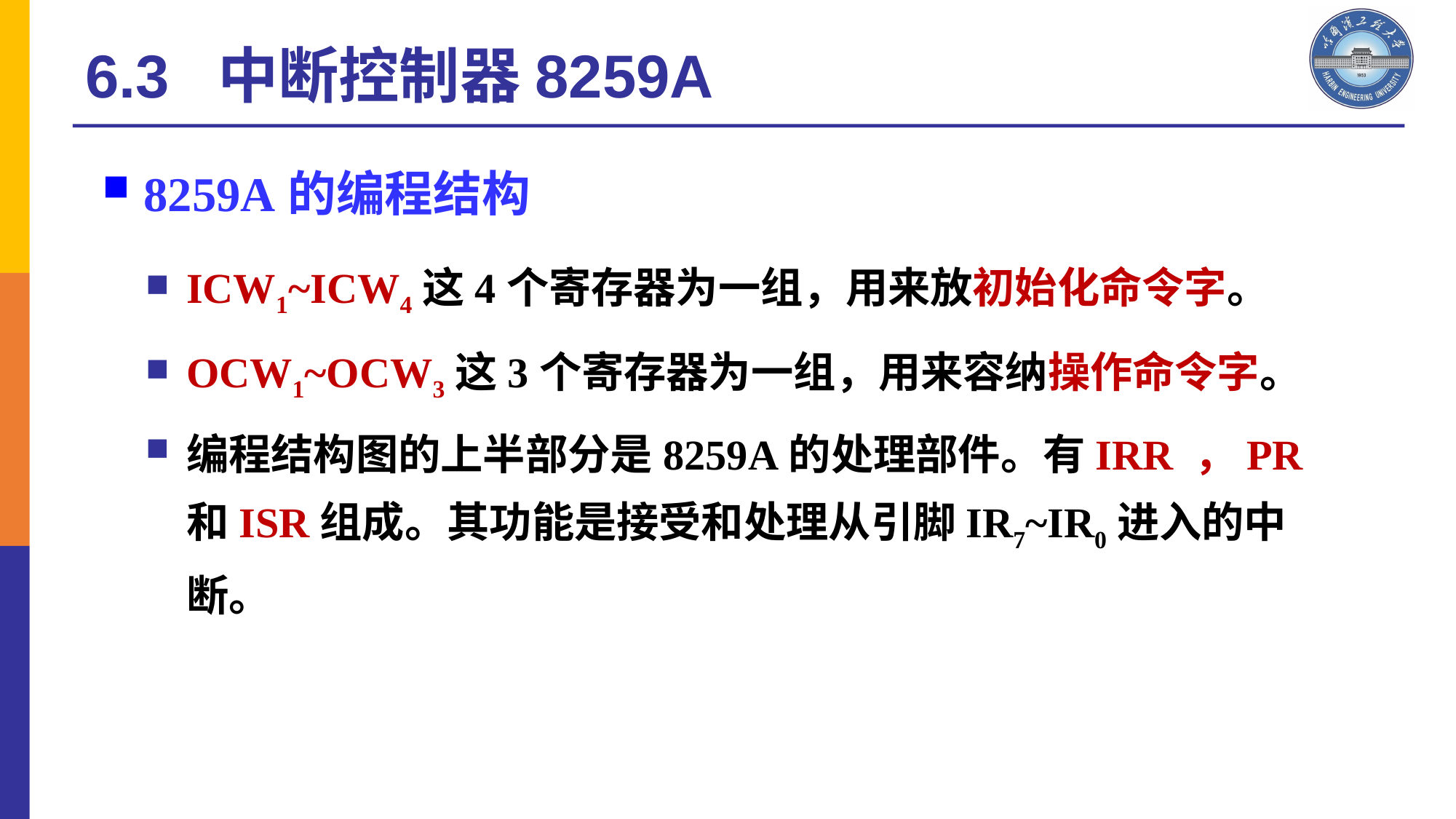

# 6.3  中断控制器8259A
8259A的编程结构
ICW1~ICW4这4个寄存器为一组，用来放初始化命令字。
OCW1~OCW3这3个寄存器为一组，用来容纳操作命令字。
编程结构图的上半部分是8259A的处理部件。有IRR ，PR和ISR组成。其功能是接受和处理从引脚IR7~IR0进入的中断。